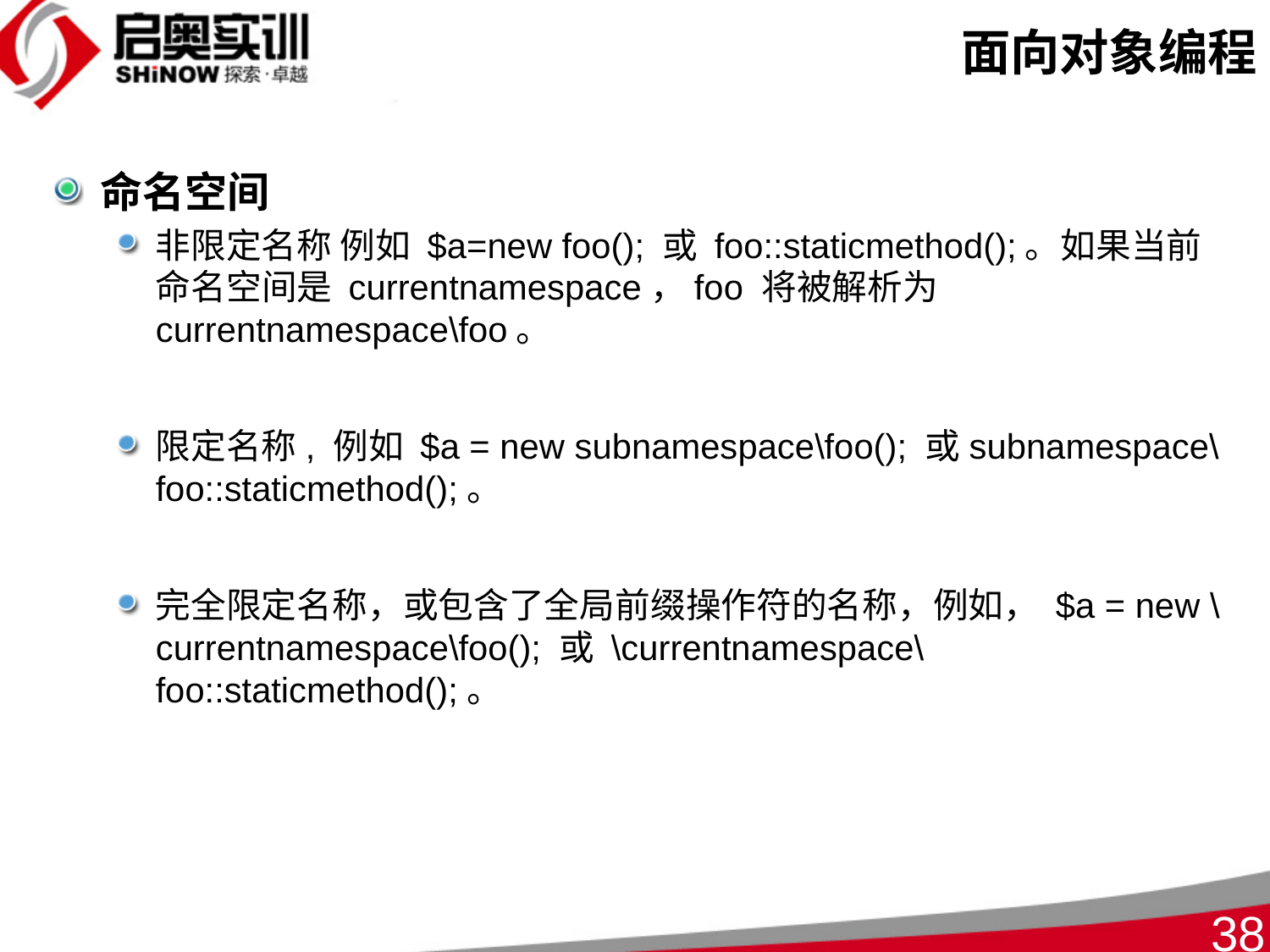

# 面向对象编程
命名空间
非限定名称 例如 $a=new foo(); 或 foo::staticmethod();。如果当前命名空间是 currentnamespace，foo 将被解析为 currentnamespace\foo。

限定名称, 例如 $a = new subnamespace\foo(); 或subnamespace\foo::staticmethod();。

完全限定名称，或包含了全局前缀操作符的名称，例如， $a = new \currentnamespace\foo(); 或 \currentnamespace\foo::staticmethod();。
38